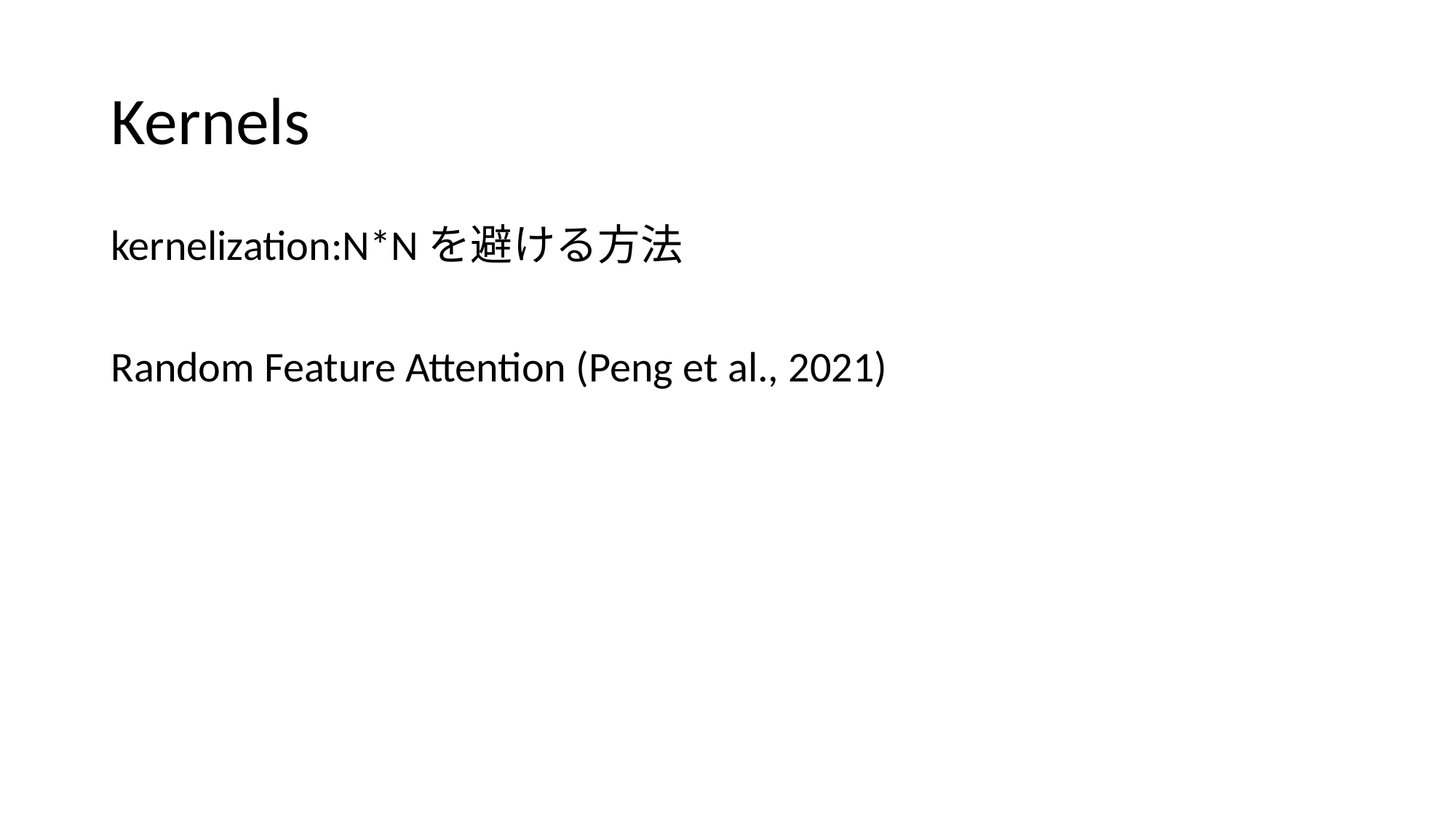

# Kernels
kernelization:N*Nを避ける方法

Random Feature Attention (Peng et al., 2021)